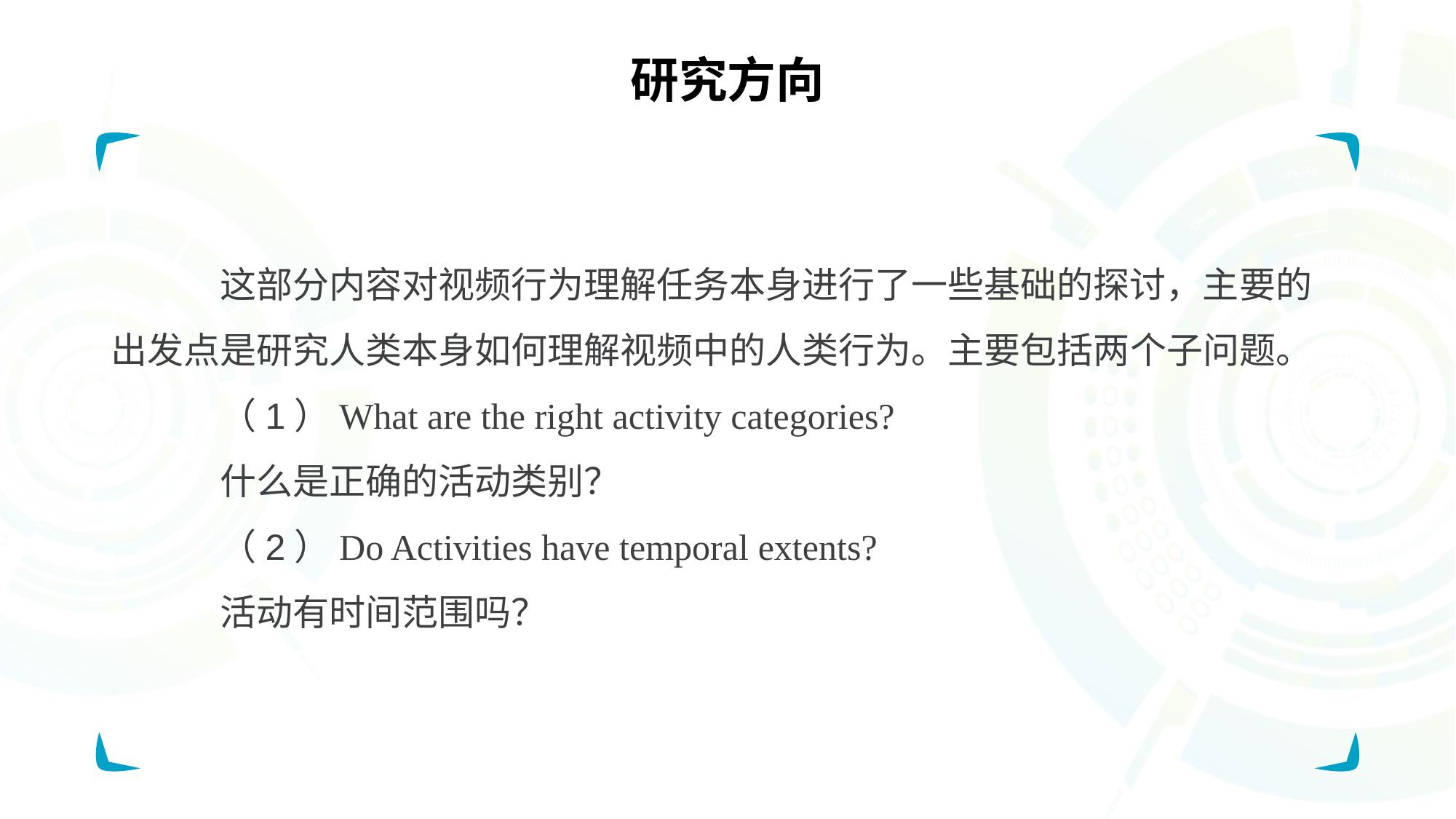

# 研究方向

	这部分内容对视频行为理解任务本身进行了一些基础的探讨，主要的出发点是研究人类本身如何理解视频中的人类行为。主要包括两个子问题。
	（1）What are the right activity categories?
	什么是正确的活动类别？
	（2）Do Activities have temporal extents?
	活动有时间范围吗？